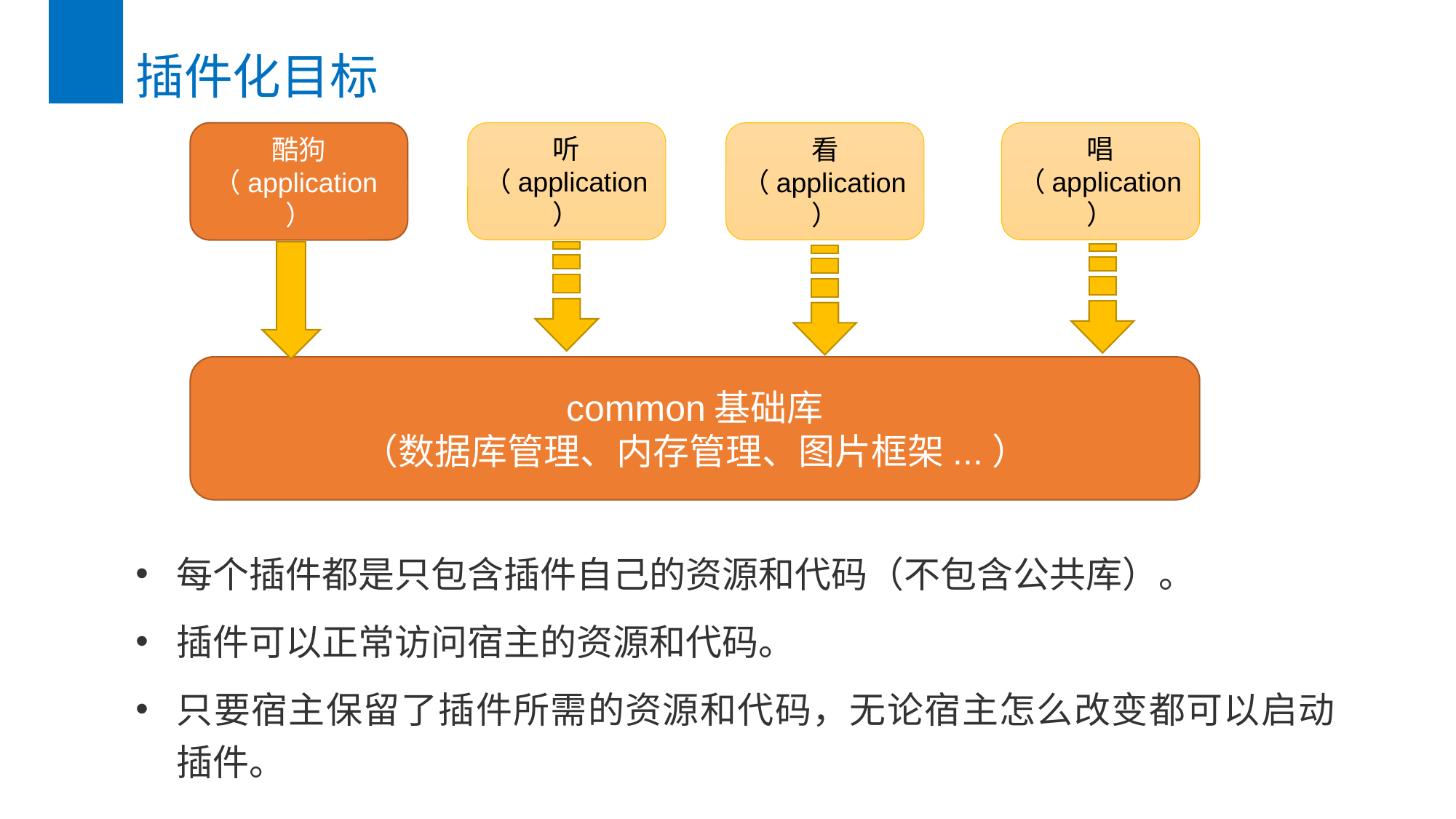

# 插件化目标
酷狗
（application）
听
（application）
唱
（application）
看
（application）

common基础库
（数据库管理、内存管理、图片框架...）
每个插件都是只包含插件自己的资源和代码（不包含公共库）。
插件可以正常访问宿主的资源和代码。
只要宿主保留了插件所需的资源和代码，无论宿主怎么改变都可以启动插件。